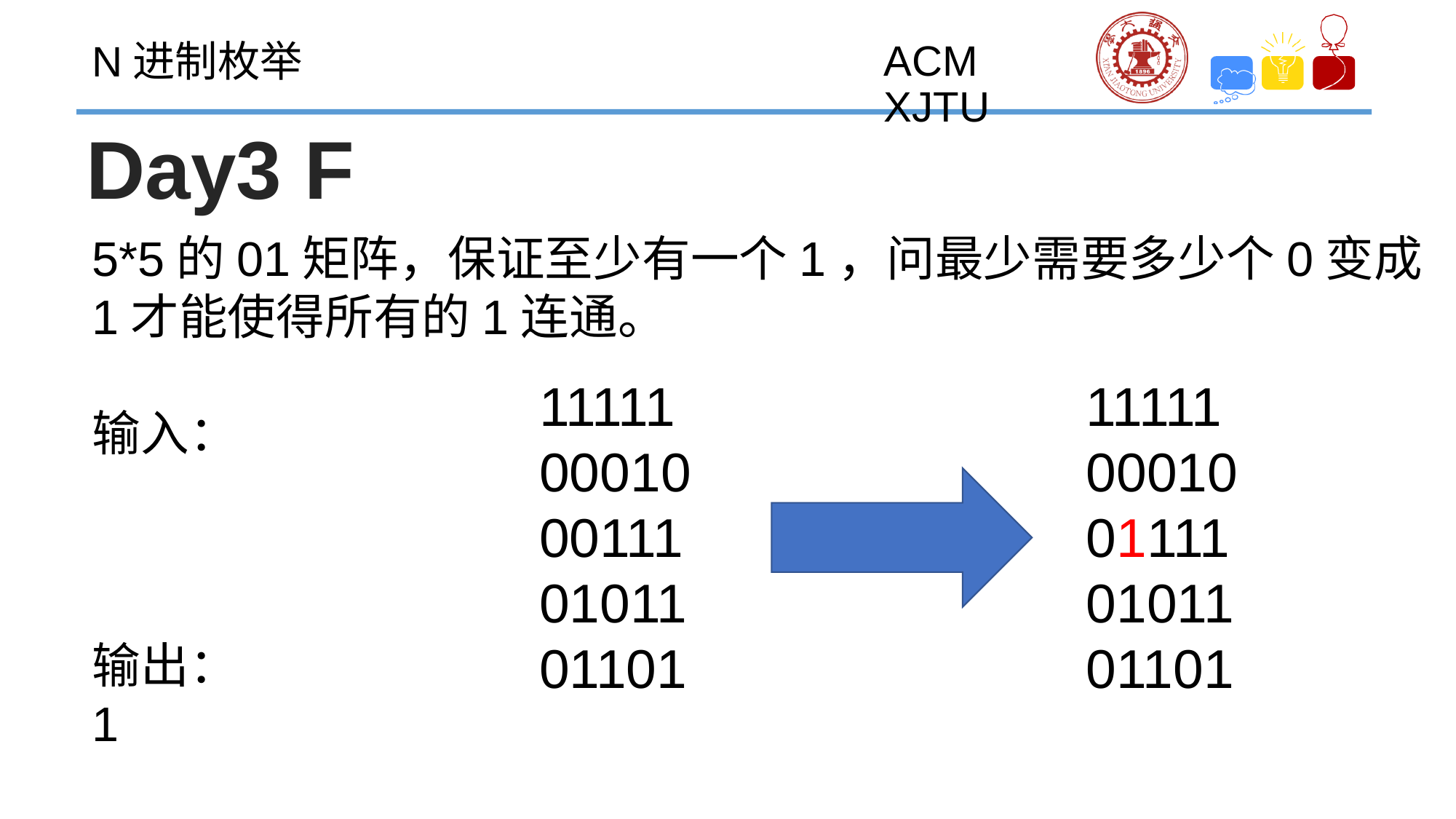

N进制枚举
Day3 F
5*5的01矩阵，保证至少有一个1，问最少需要多少个0变成1才能使得所有的1连通。

输入：

输出：
1
11111
00010
00111
01011
01101
11111
00010
01111
01011
01101